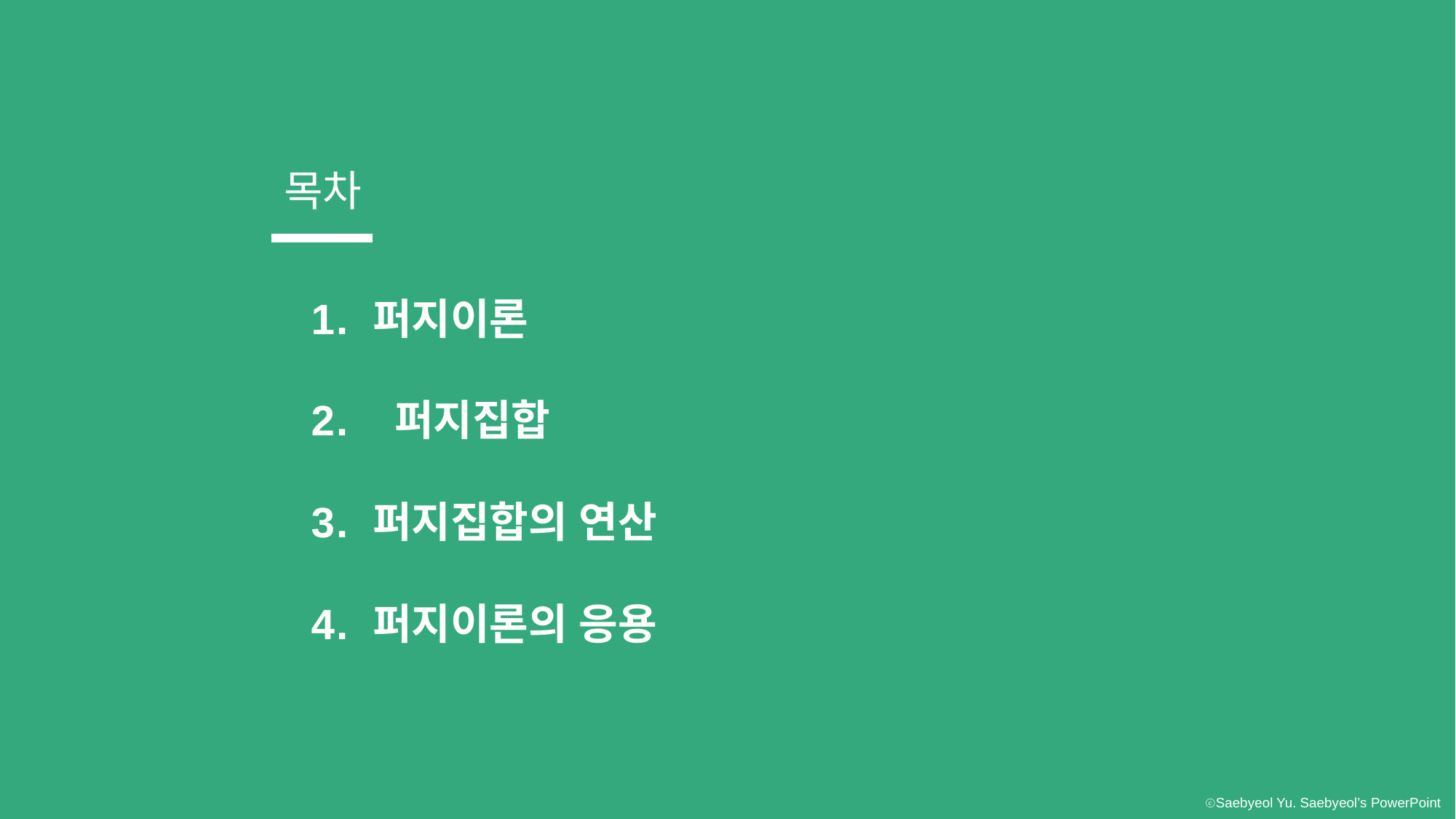

목차
퍼지이론

 퍼지집합

퍼지집합의 연산

퍼지이론의 응용